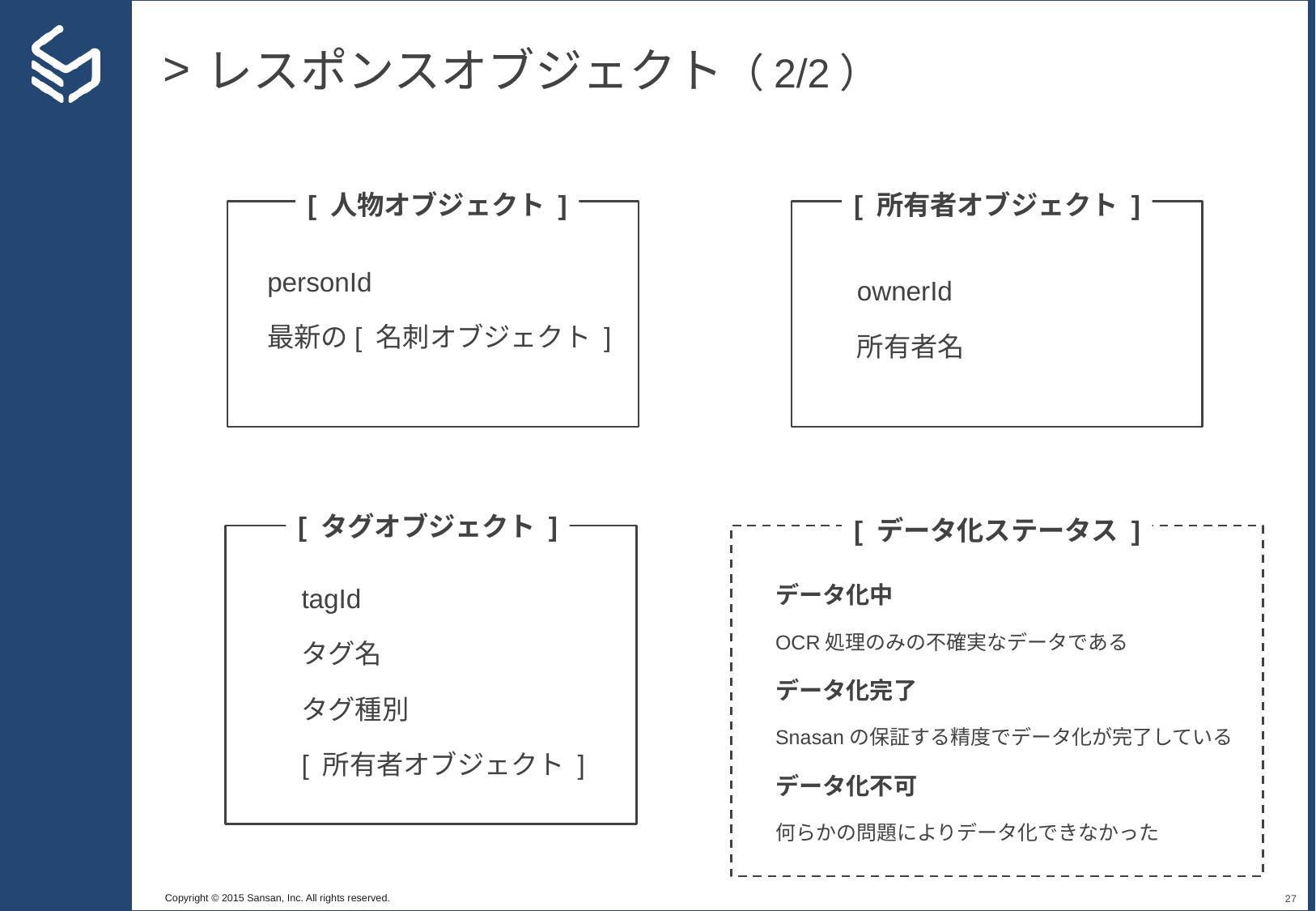

# レスポンスオブジェクト（2/2）
[ 所有者オブジェクト ]
[ 人物オブジェクト ]

personId
最新の[ 名刺オブジェクト ]
ownerId
所有者名
[ タグオブジェクト ]
[ データ化ステータス ]

tagId
タグ名
タグ種別
[ 所有者オブジェクト ]
データ化中
OCR処理のみの不確実なデータである
データ化完了
Snasanの保証する精度でデータ化が完了している
データ化不可
何らかの問題によりデータ化できなかった
27